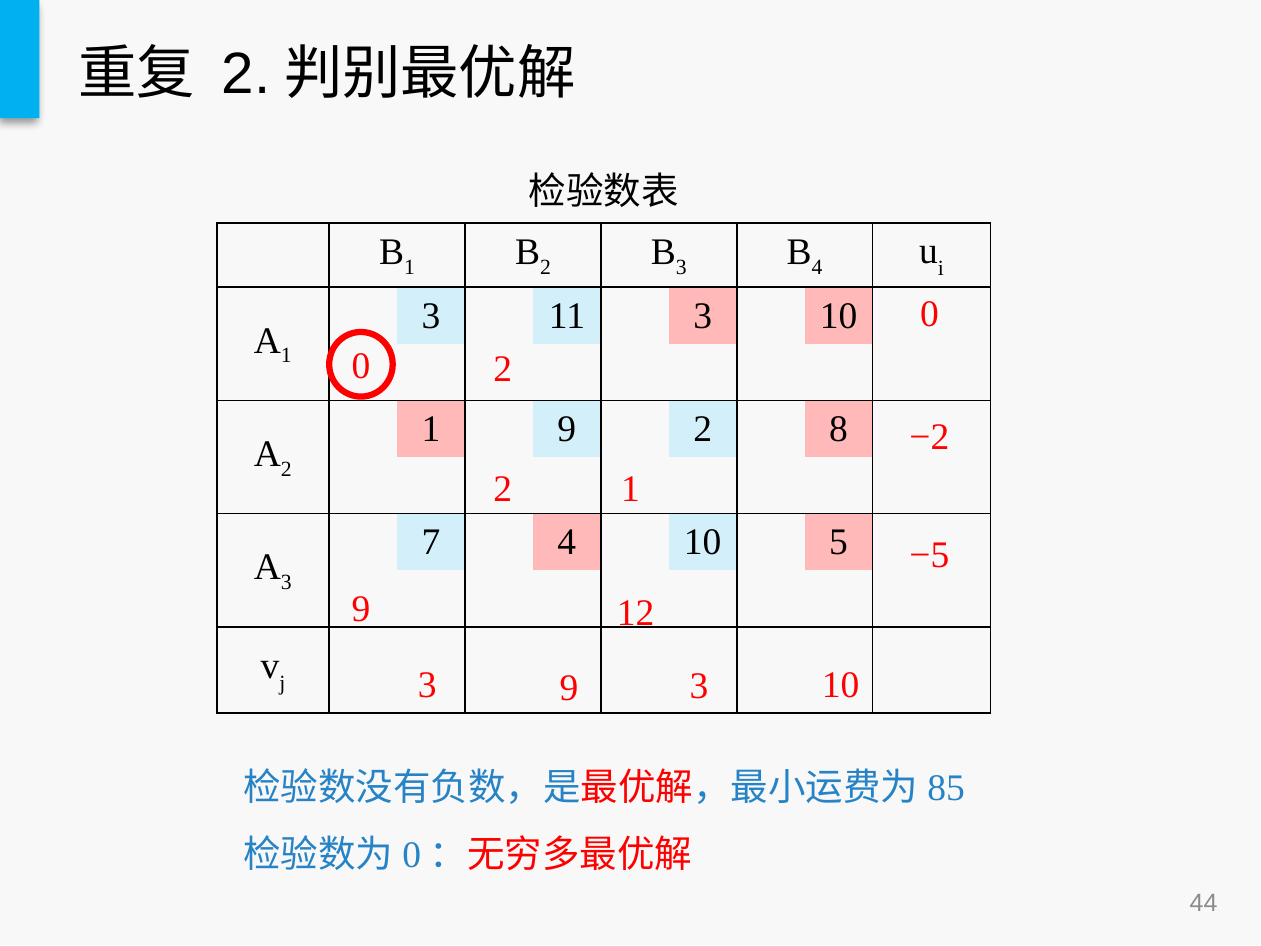

# 重复 2.判别最优解
| 检验数表 |  |  |  |  |  |  |  |  |  |
| --- | --- | --- | --- | --- | --- | --- | --- | --- | --- |
|  | B1 |  | B2 |  | B3 |  | B4 |  | ui |
| A1 |  | 3 |  | 11 |  | 3 |  | 10 |  |
|  |  |  |  |  |  |  |  |  |  |
| A2 |  | 1 |  | 9 |  | 2 |  | 8 |  |
|  |  |  |  |  |  |  |  |  |  |
| A3 |  | 7 |  | 4 |  | 10 |  | 5 |  |
|  |  |  |  |  |  |  |  |  |  |
| vj |  |  |  |  |  |  |  |  |  |
0

0
2
−2
1
2
−5
9
12
3
10
3
9
检验数没有负数，是最优解，最小运费为85
检验数为0：无穷多最优解
44